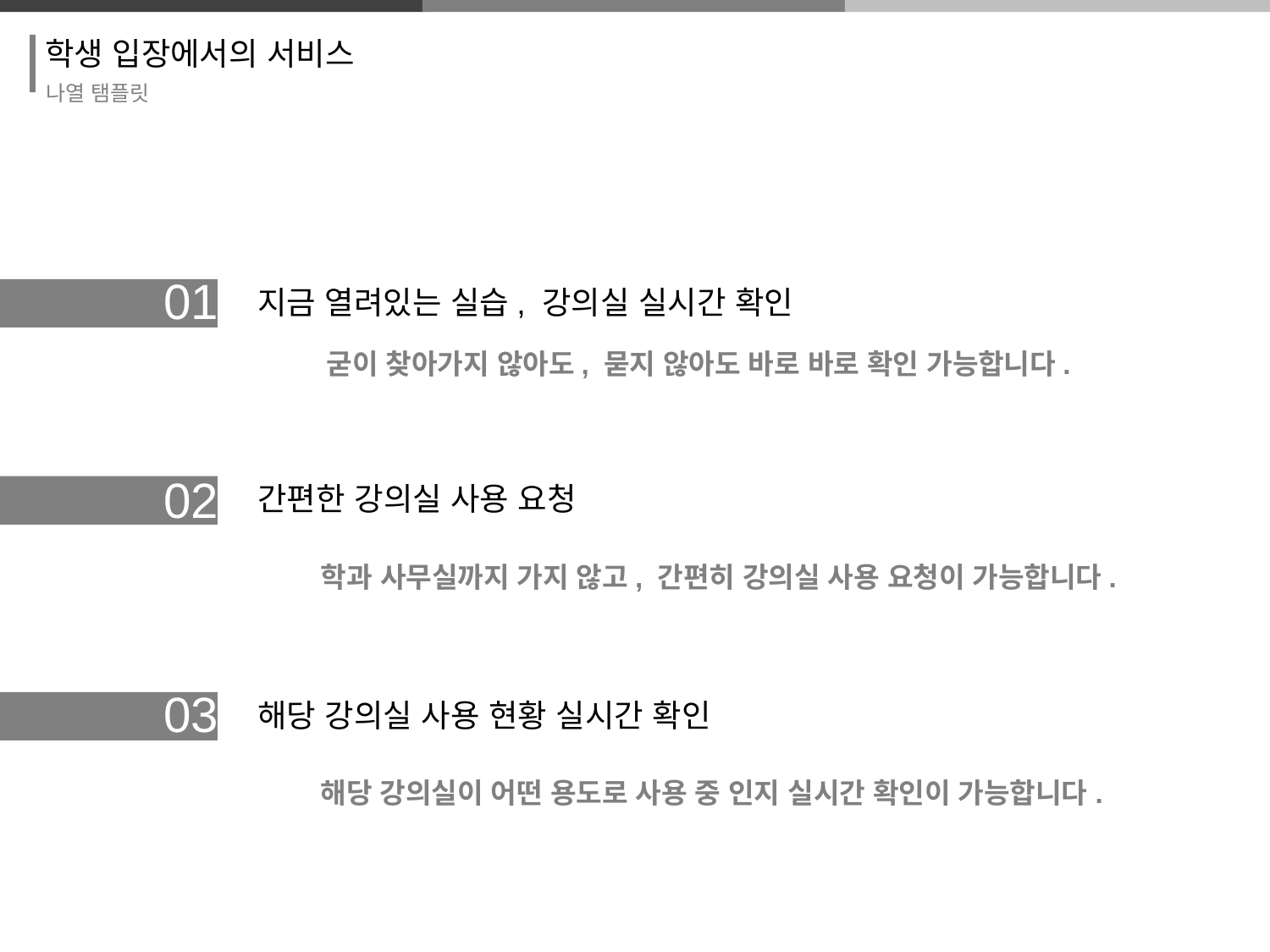

학생 입장에서의 서비스

나열 탬플릿
01
지금 열려있는 실습, 강의실 실시간 확인

굳이 찾아가지 않아도, 묻지 않아도 바로 바로 확인 가능합니다.
02
간편한 강의실 사용 요청

학과 사무실까지 가지 않고, 간편히 강의실 사용 요청이 가능합니다.
03
해당 강의실 사용 현황 실시간 확인

해당 강의실이 어떤 용도로 사용 중 인지 실시간 확인이 가능합니다.